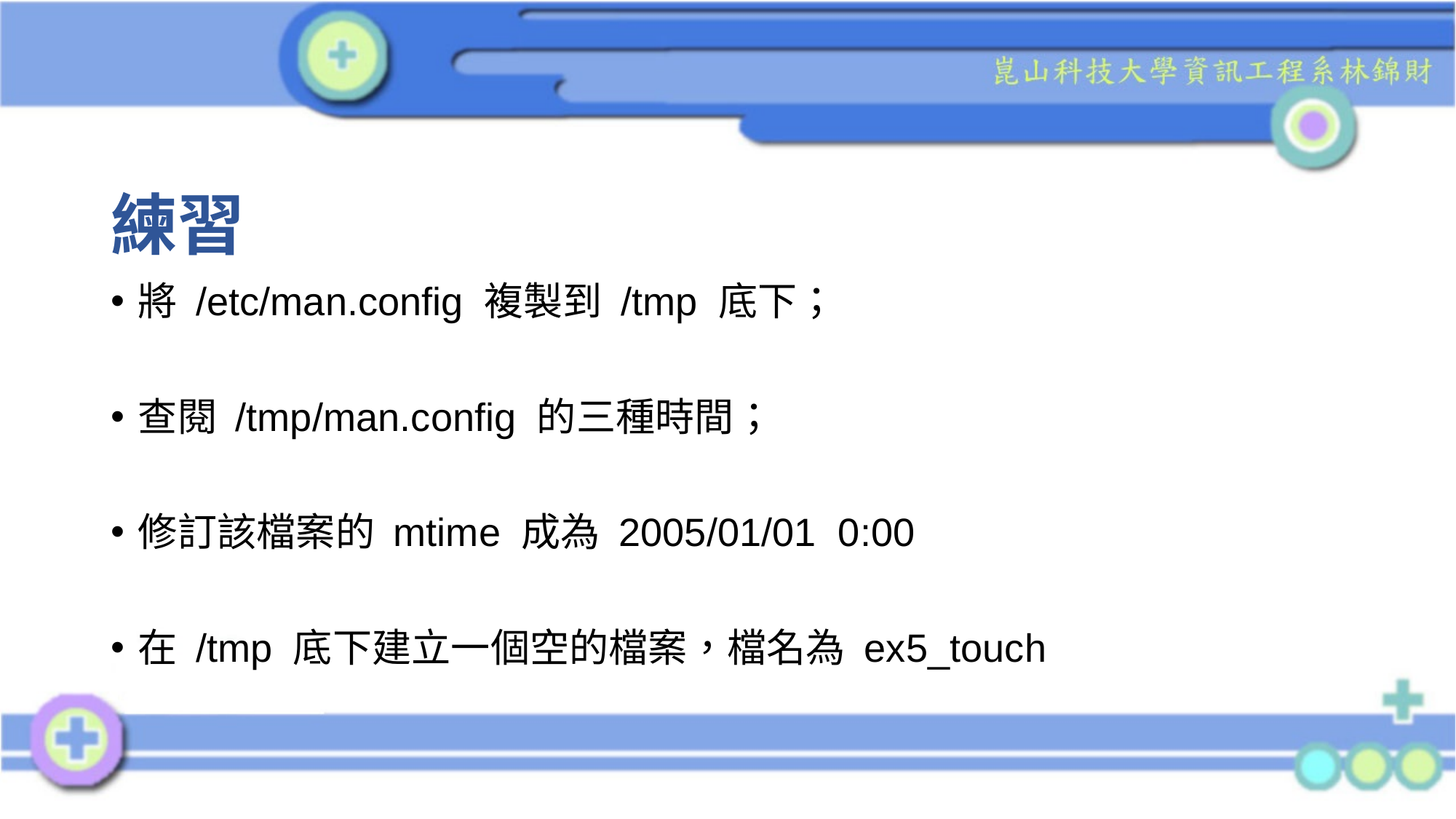

# 練習
將 /etc/man.config 複製到 /tmp 底下；

查閱 /tmp/man.config 的三種時間；

修訂該檔案的 mtime 成為 2005/01/01  0:00

在 /tmp 底下建立一個空的檔案，檔名為 ex5_touch